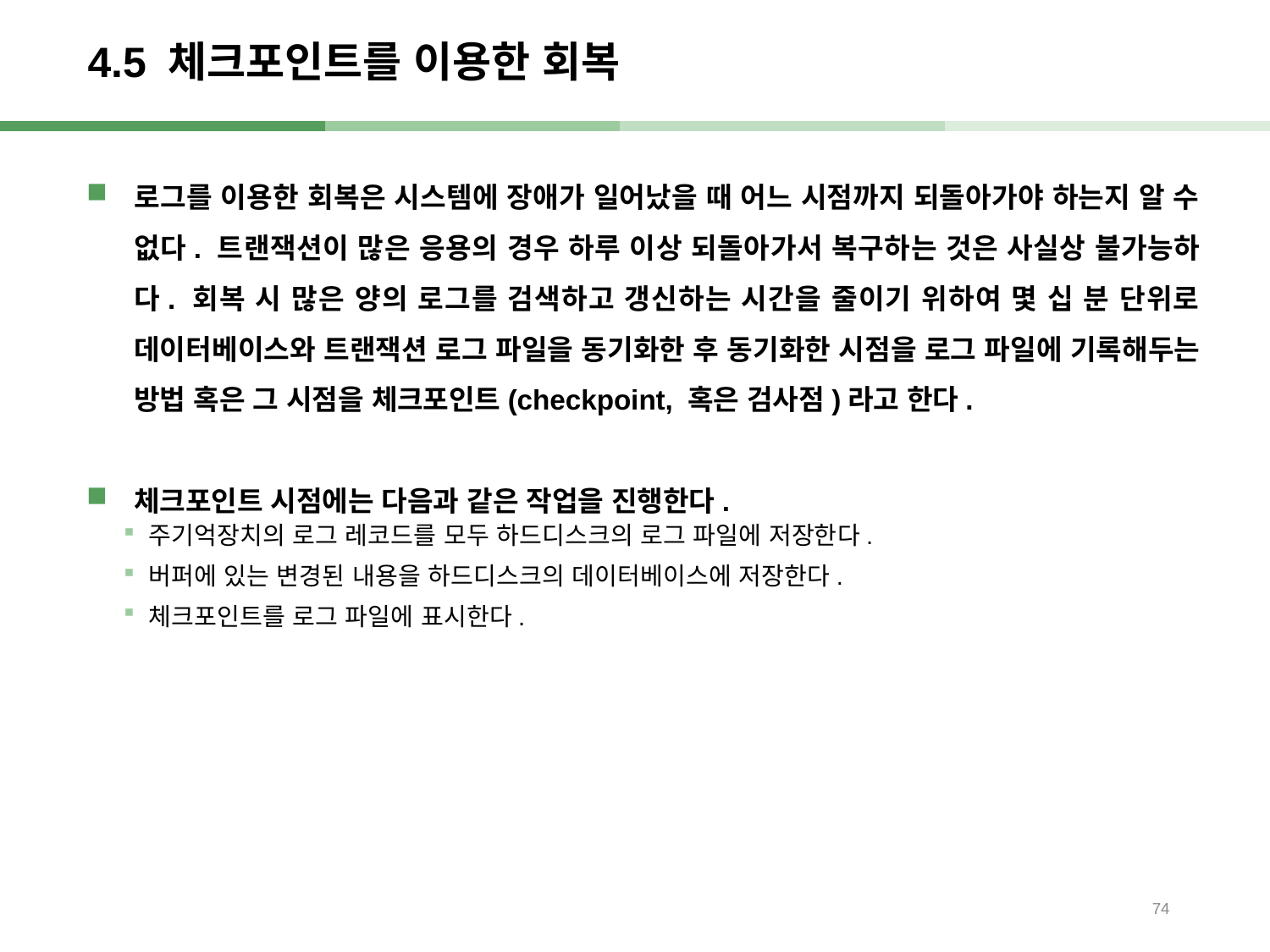

# 4.5 체크포인트를 이용한 회복
로그를 이용한 회복은 시스템에 장애가 일어났을 때 어느 시점까지 되돌아가야 하는지 알 수 없다. 트랜잭션이 많은 응용의 경우 하루 이상 되돌아가서 복구하는 것은 사실상 불가능하다. 회복 시 많은 양의 로그를 검색하고 갱신하는 시간을 줄이기 위하여 몇 십 분 단위로 데이터베이스와 트랜잭션 로그 파일을 동기화한 후 동기화한 시점을 로그 파일에 기록해두는 방법 혹은 그 시점을 체크포인트(checkpoint, 혹은 검사점)라고 한다.

체크포인트 시점에는 다음과 같은 작업을 진행한다.
주기억장치의 로그 레코드를 모두 하드디스크의 로그 파일에 저장한다.
버퍼에 있는 변경된 내용을 하드디스크의 데이터베이스에 저장한다.
체크포인트를 로그 파일에 표시한다.

74